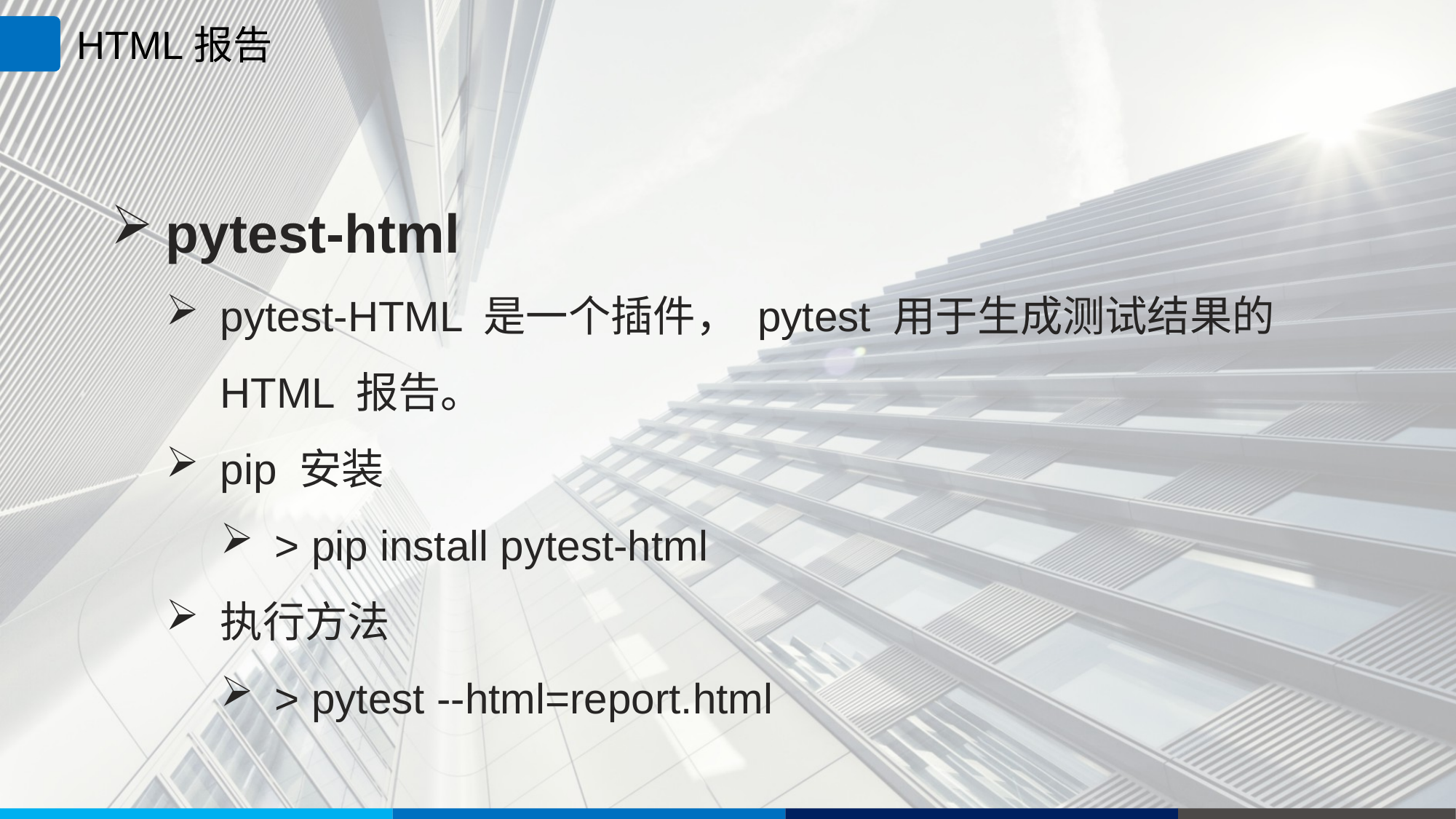

HTML报告

pytest-html
pytest-HTML 是一个插件， pytest 用于生成测试结果的 HTML 报告。
pip 安装
> pip install pytest-html
执行方法
> pytest --html=report.html